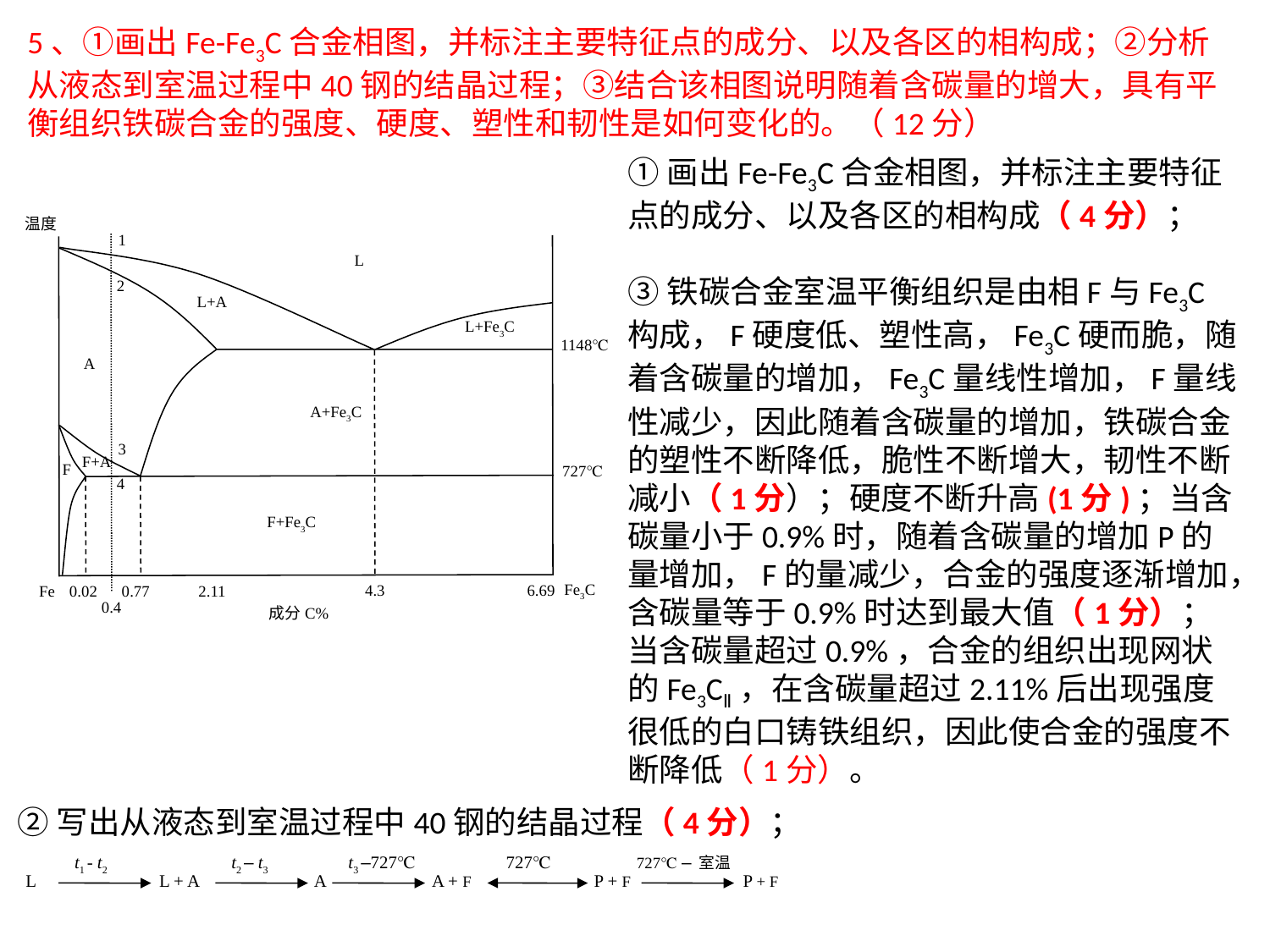

5、①画出Fe-Fe3C合金相图，并标注主要特征点的成分、以及各区的相构成；②分析从液态到室温过程中40钢的结晶过程；③结合该相图说明随着含碳量的增大，具有平衡组织铁碳合金的强度、硬度、塑性和韧性是如何变化的。（12分）

①画出Fe-Fe3C合金相图，并标注主要特征点的成分、以及各区的相构成（4分）；

③铁碳合金室温平衡组织是由相F与Fe3C构成，F硬度低、塑性高，Fe3C硬而脆，随着含碳量的增加，Fe3C量线性增加，F量线性减少，因此随着含碳量的增加，铁碳合金的塑性不断降低，脆性不断增大，韧性不断减小（1分）；硬度不断升高(1分)；当含碳量小于0.9%时，随着含碳量的增加P的量增加，F的量减少，合金的强度逐渐增加，含碳量等于0.9%时达到最大值（1分）； 当含碳量超过0.9%，合金的组织出现网状的Fe3CⅡ，在含碳量超过2.11%后出现强度很低的白口铸铁组织，因此使合金的强度不断降低（1分）。

温度
1

L
2
L+A

L+Fe3C
1148℃

A
A+Fe3C

3
F+A
F
727℃
4

F+Fe3C
Fe3C
4.3
6.69
Fe
0.02
0.77
2.11
0.4
成分C%
②写出从液态到室温过程中40钢的结晶过程（4分）；

t1 - t2
t2 – t3
t3 –727℃
727℃
727℃ – 室温
L
L + A
A
A + F
P + F
P + F